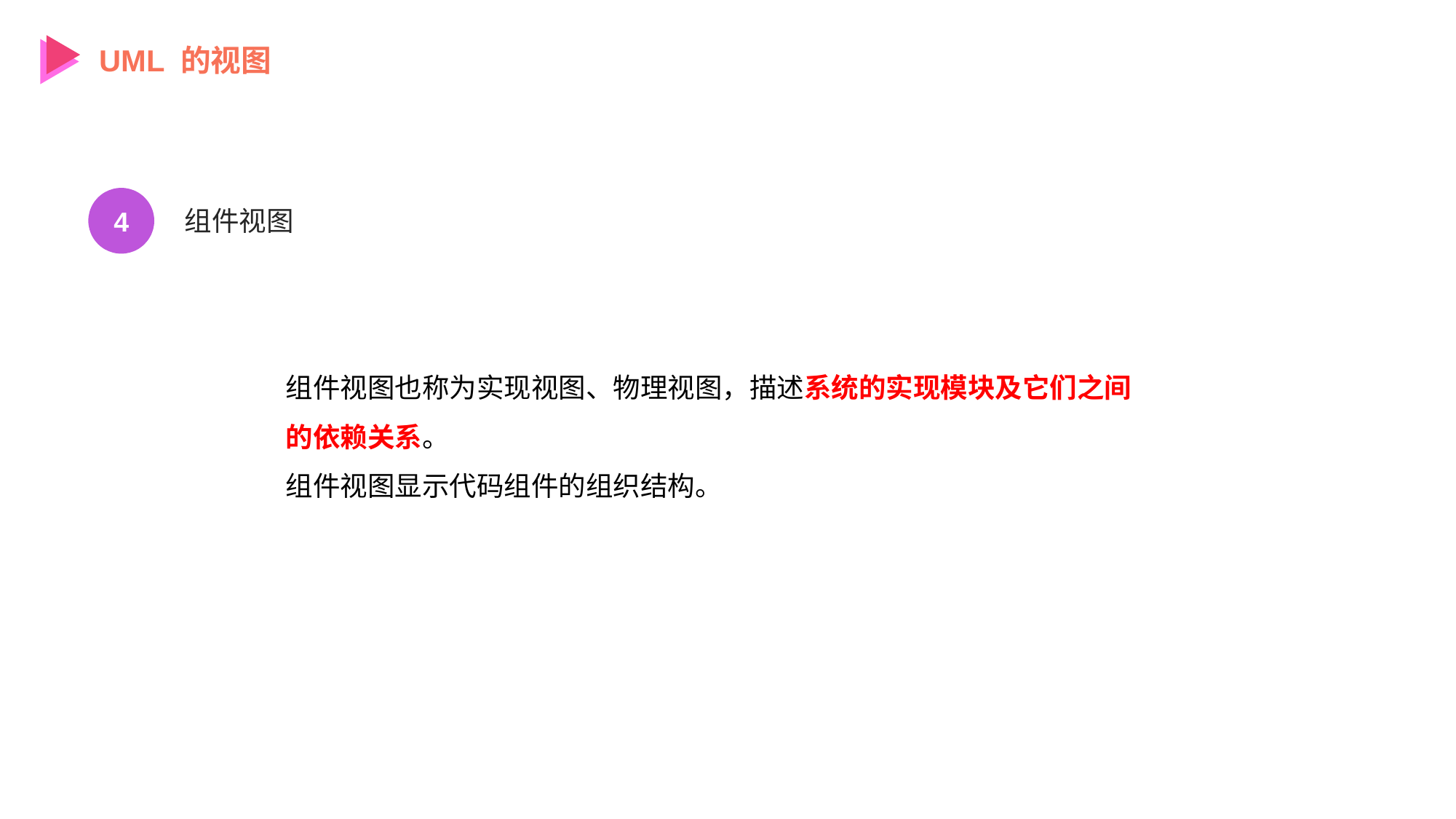

UML 的视图
4
组件视图
组件视图也称为实现视图、物理视图，描述系统的实现模块及它们之间的依赖关系。
组件视图显示代码组件的组织结构。